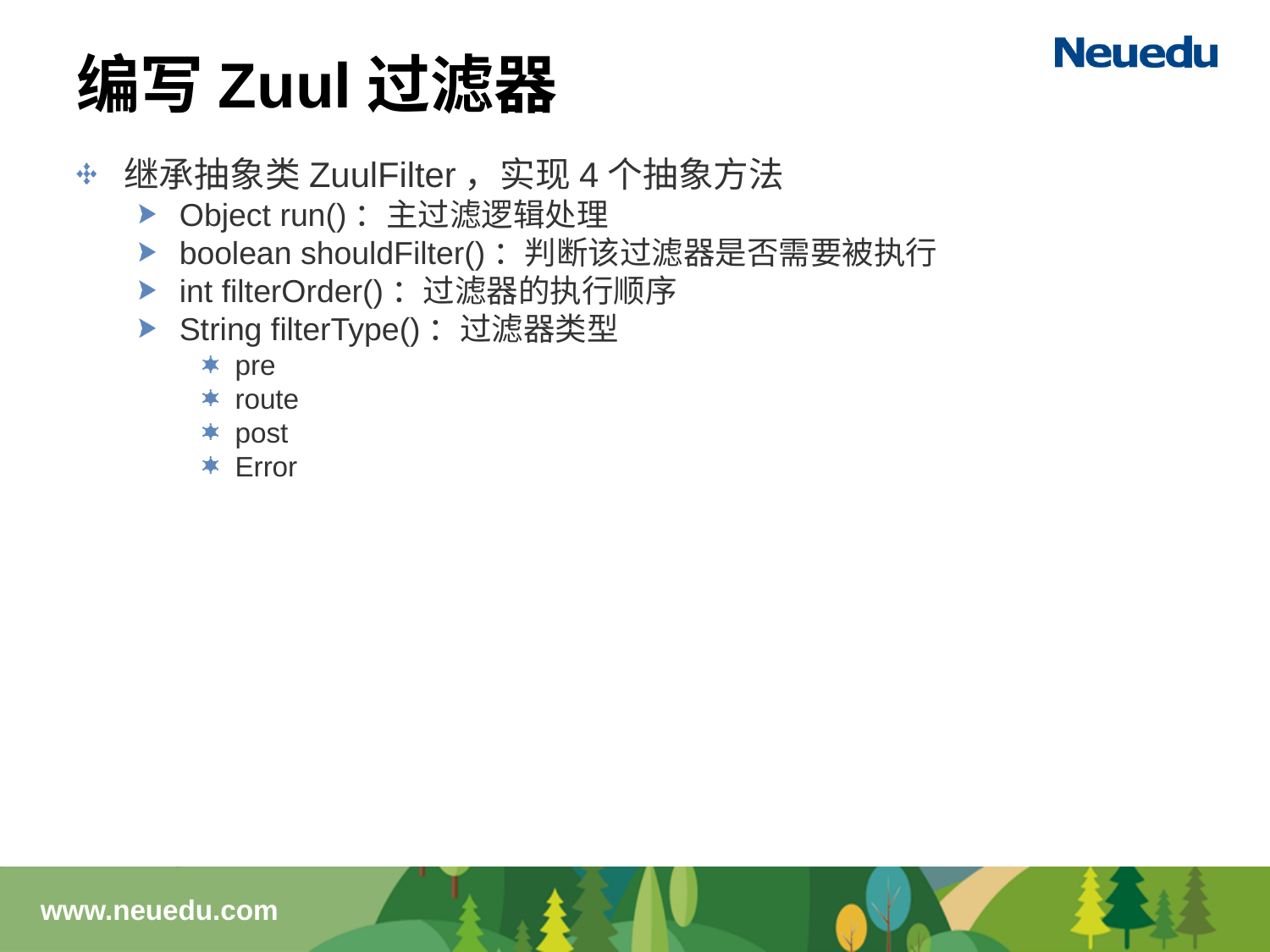

# 编写Zuul过滤器
继承抽象类ZuulFilter，实现4个抽象方法
Object run()：主过滤逻辑处理
boolean shouldFilter()：判断该过滤器是否需要被执行
int filterOrder()：过滤器的执行顺序
String filterType()：过滤器类型
pre
route
post
Error